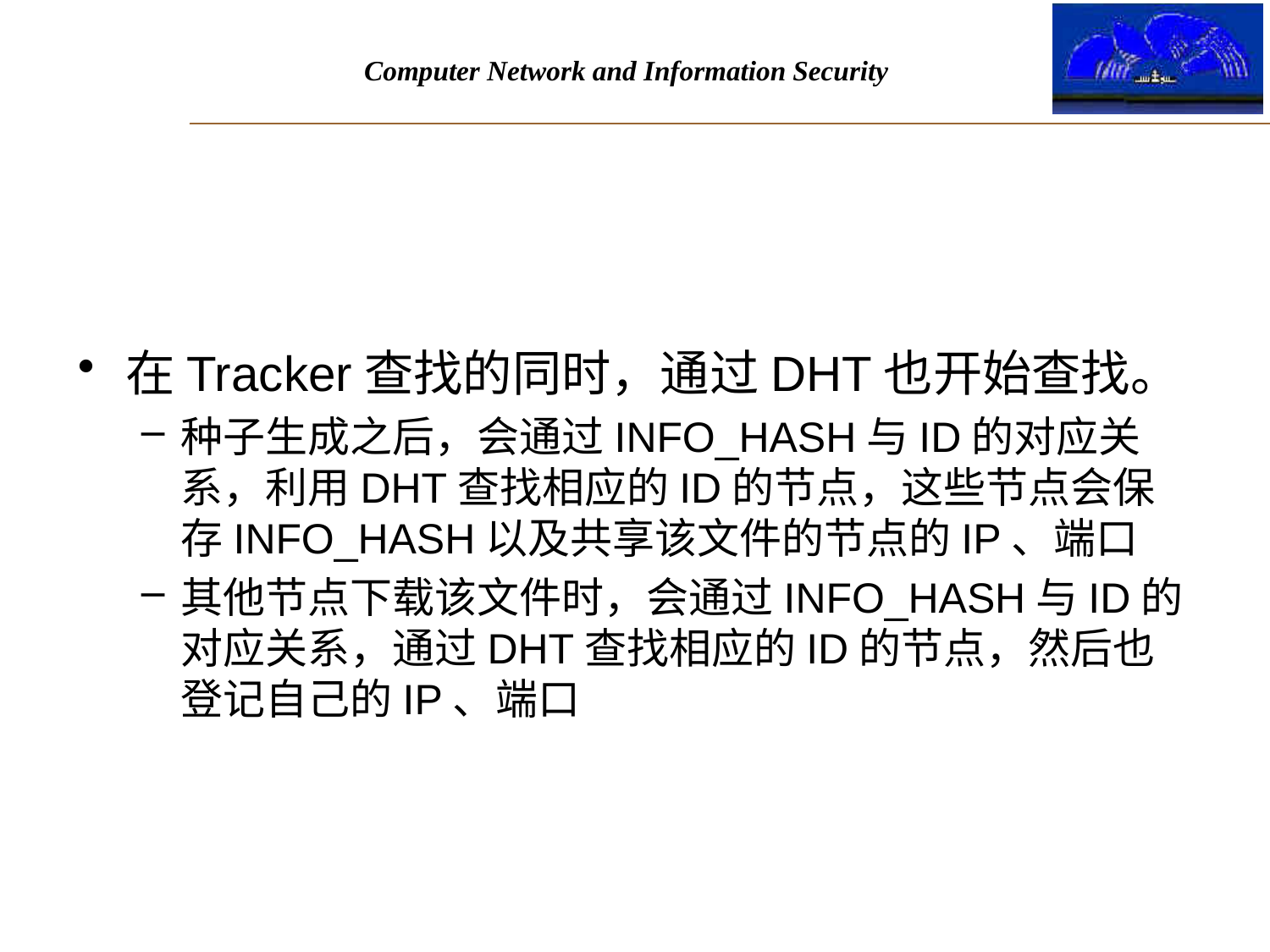

#
在Tracker查找的同时，通过DHT也开始查找。
种子生成之后，会通过INFO_HASH与ID的对应关系，利用DHT查找相应的ID的节点，这些节点会保存INFO_HASH以及共享该文件的节点的IP、端口
其他节点下载该文件时，会通过INFO_HASH与ID的对应关系，通过DHT查找相应的ID的节点，然后也登记自己的IP、端口